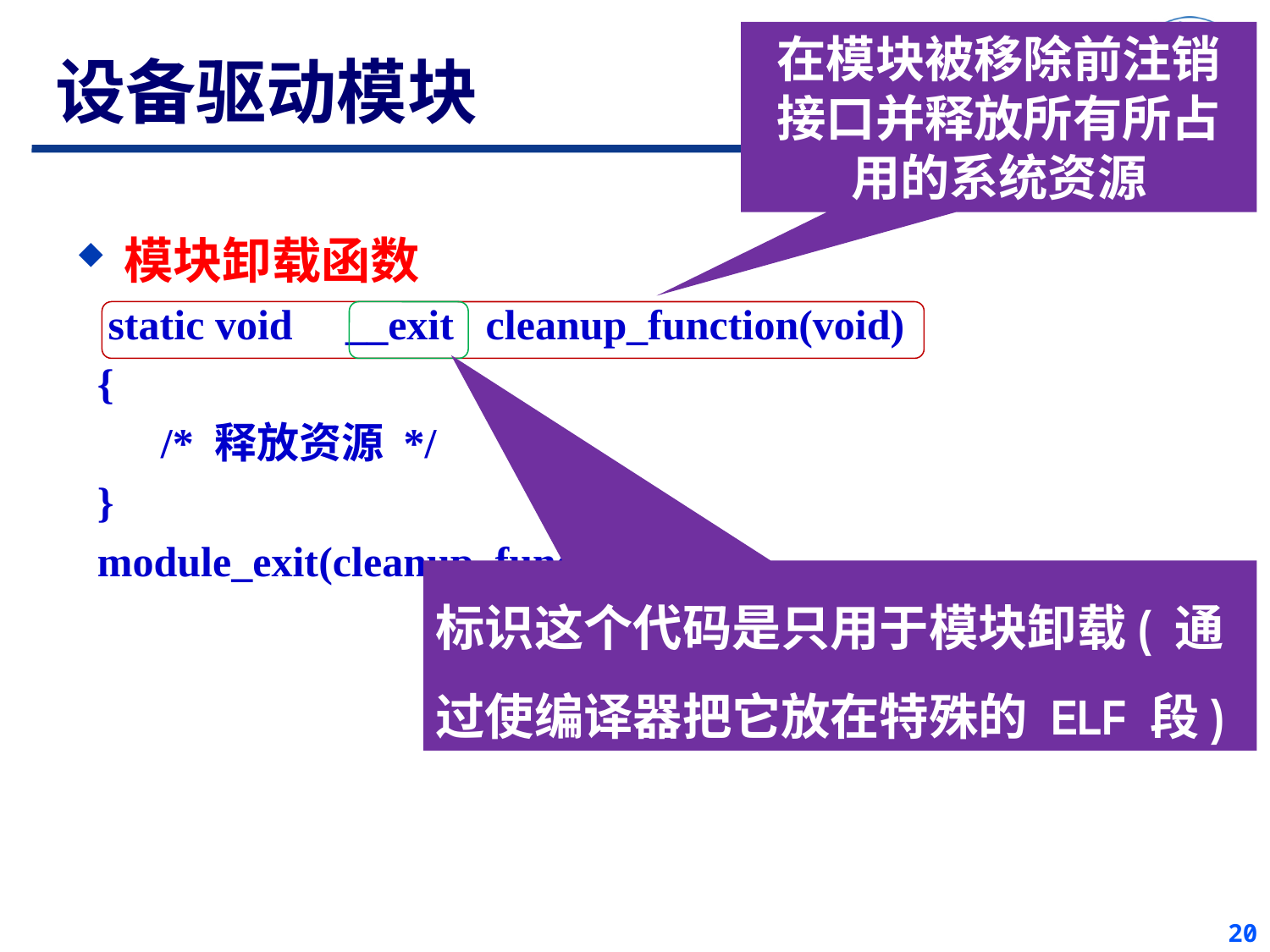

模块卸载函数
   static void     __exit   cleanup_function(void)
  {
        /* 释放资源 */
  }
  module_exit(cleanup_function);

在模块被移除前注销接口并释放所有所占用的系统资源
设备驱动模块

标识这个代码是只用于模块卸载( 通过使编译器把它放在特殊的 ELF 段)